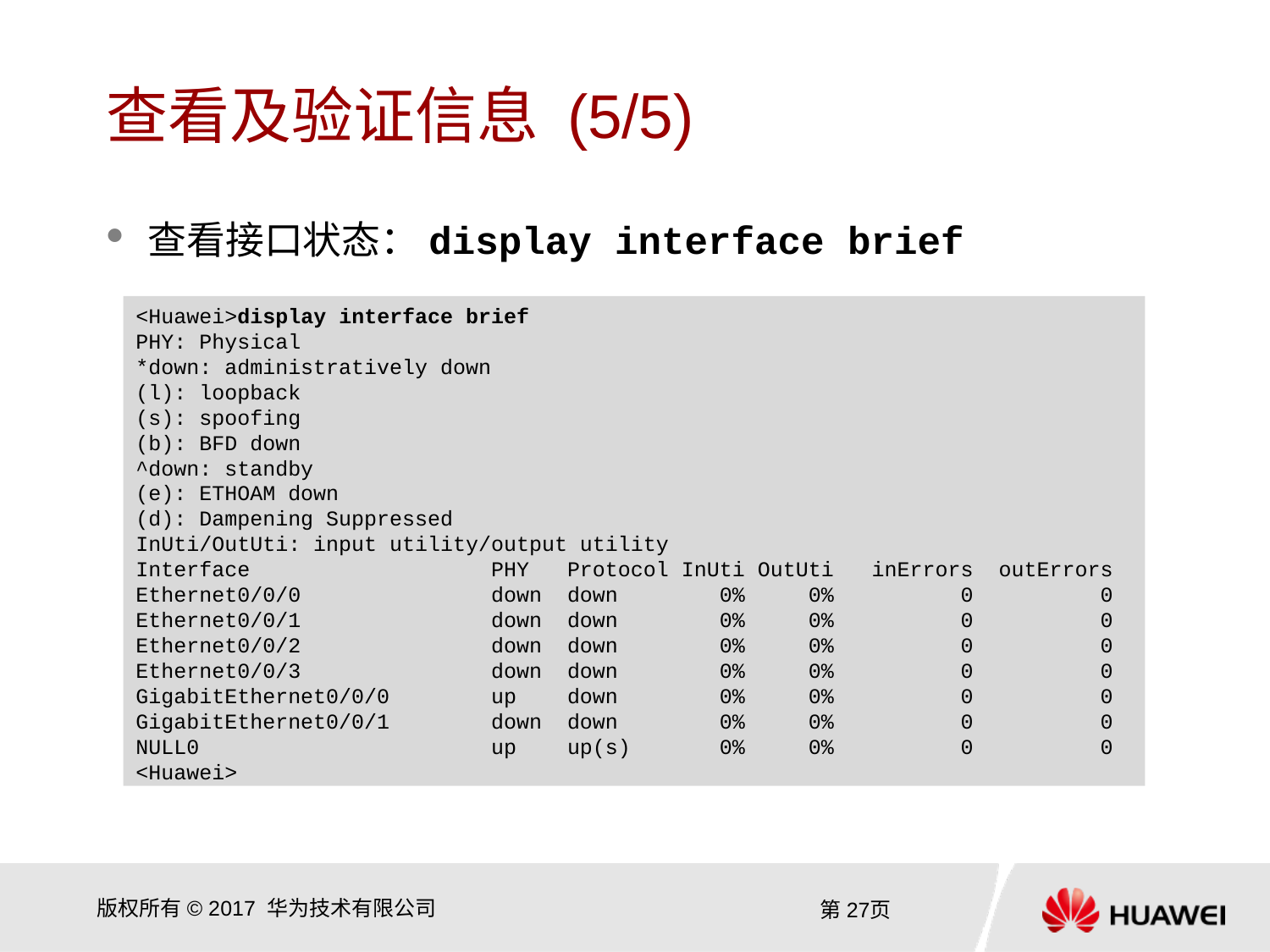

# 查看及验证信息 (5/5)
查看接口状态：display interface brief

<Huawei>display interface brief
PHY: Physical
*down: administratively down
(l): loopback
(s): spoofing
(b): BFD down
^down: standby
(e): ETHOAM down
(d): Dampening Suppressed
InUti/OutUti: input utility/output utility
Interface                   PHY   Protocol InUti OutUti   inErrors  outErrors
Ethernet0/0/0               down  down        0%     0%          0          0
Ethernet0/0/1               down  down        0%     0%          0          0
Ethernet0/0/2               down  down        0%     0%          0          0
Ethernet0/0/3               down  down        0%     0%          0          0
GigabitEthernet0/0/0        up    down        0%     0%          0          0
GigabitEthernet0/0/1        down  down        0%     0%          0          0
NULL0                       up    up(s)       0%     0%          0          0
<Huawei>